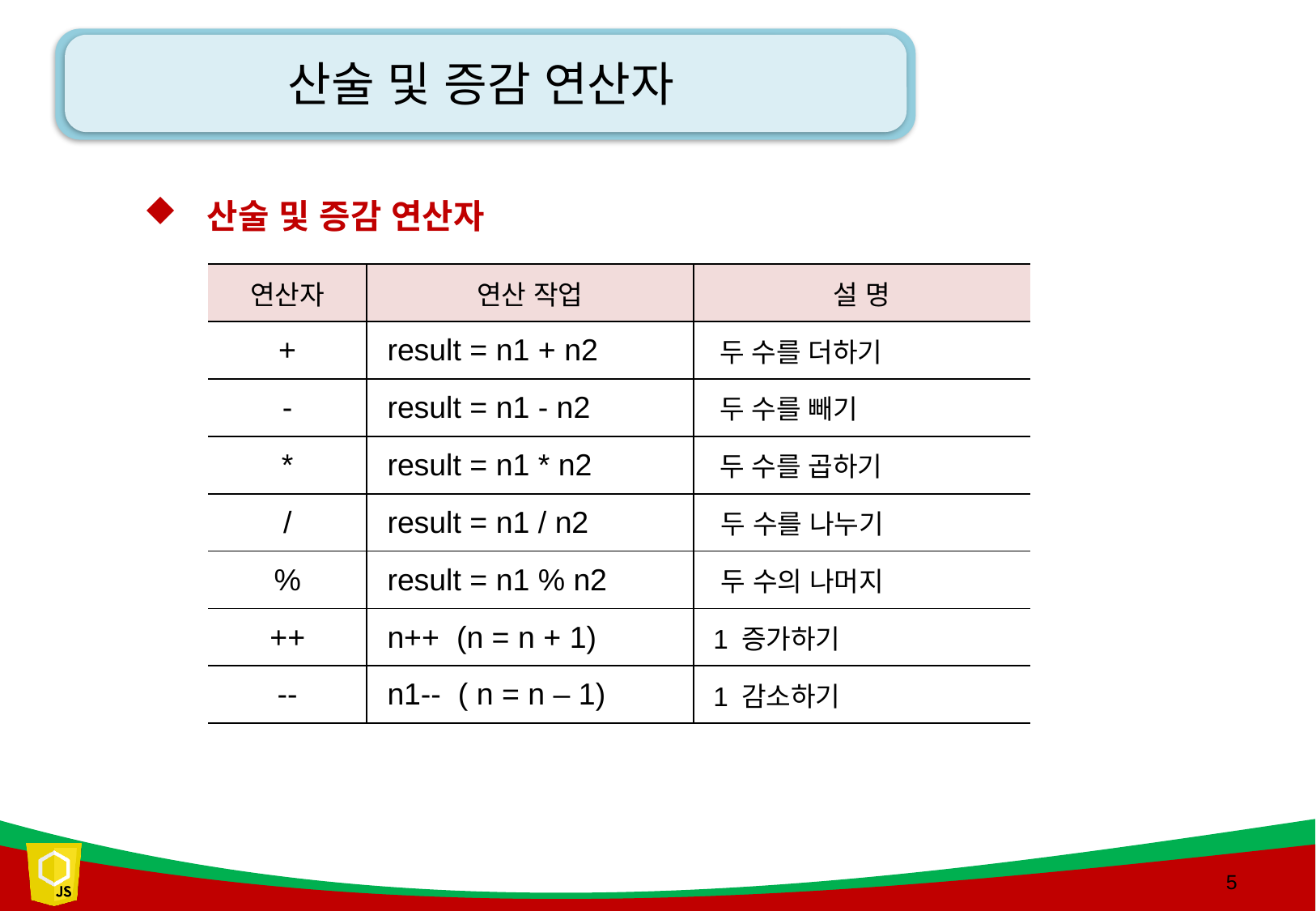

# 산술 및 증감 연산자
 산술 및 증감 연산자
| 연산자 | 연산 작업 | 설 명 |
| --- | --- | --- |
| + | result = n1 + n2 | 두 수를 더하기 |
| - | result = n1 - n2 | 두 수를 빼기 |
| \* | result = n1 \* n2 | 두 수를 곱하기 |
| / | result = n1 / n2 | 두 수를 나누기 |
| % | result = n1 % n2 | 두 수의 나머지 |
| ++ | n++ (n = n + 1) | 1 증가하기 |
| -- | n1-- ( n = n – 1) | 1 감소하기 |
5